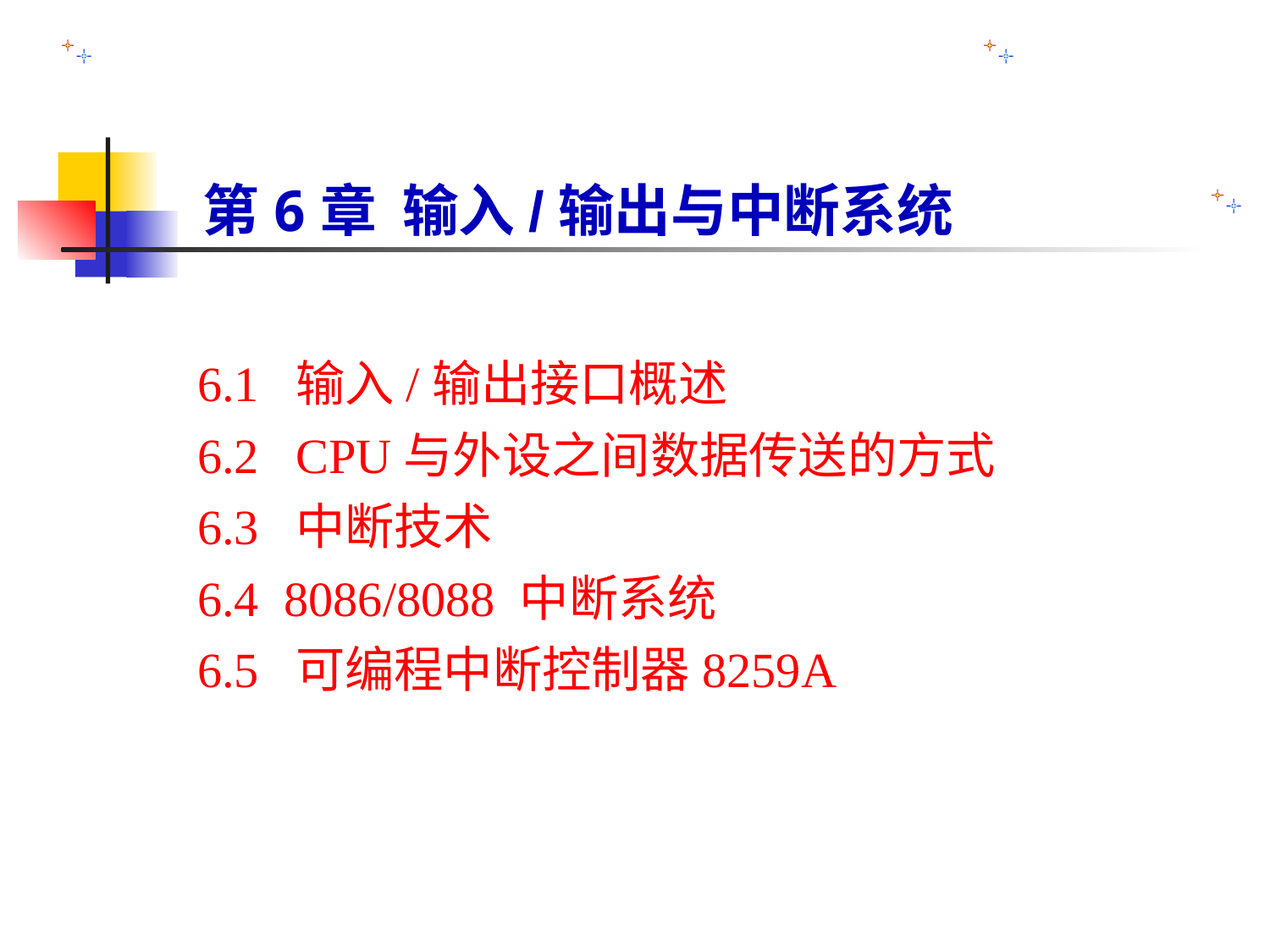

#
第6章  输入/输出与中断系统
6.1  输入/输出接口概述
6.2   CPU与外设之间数据传送的方式
6.3  中断技术
6.4  8086/8088 中断系统
6.5  可编程中断控制器8259A